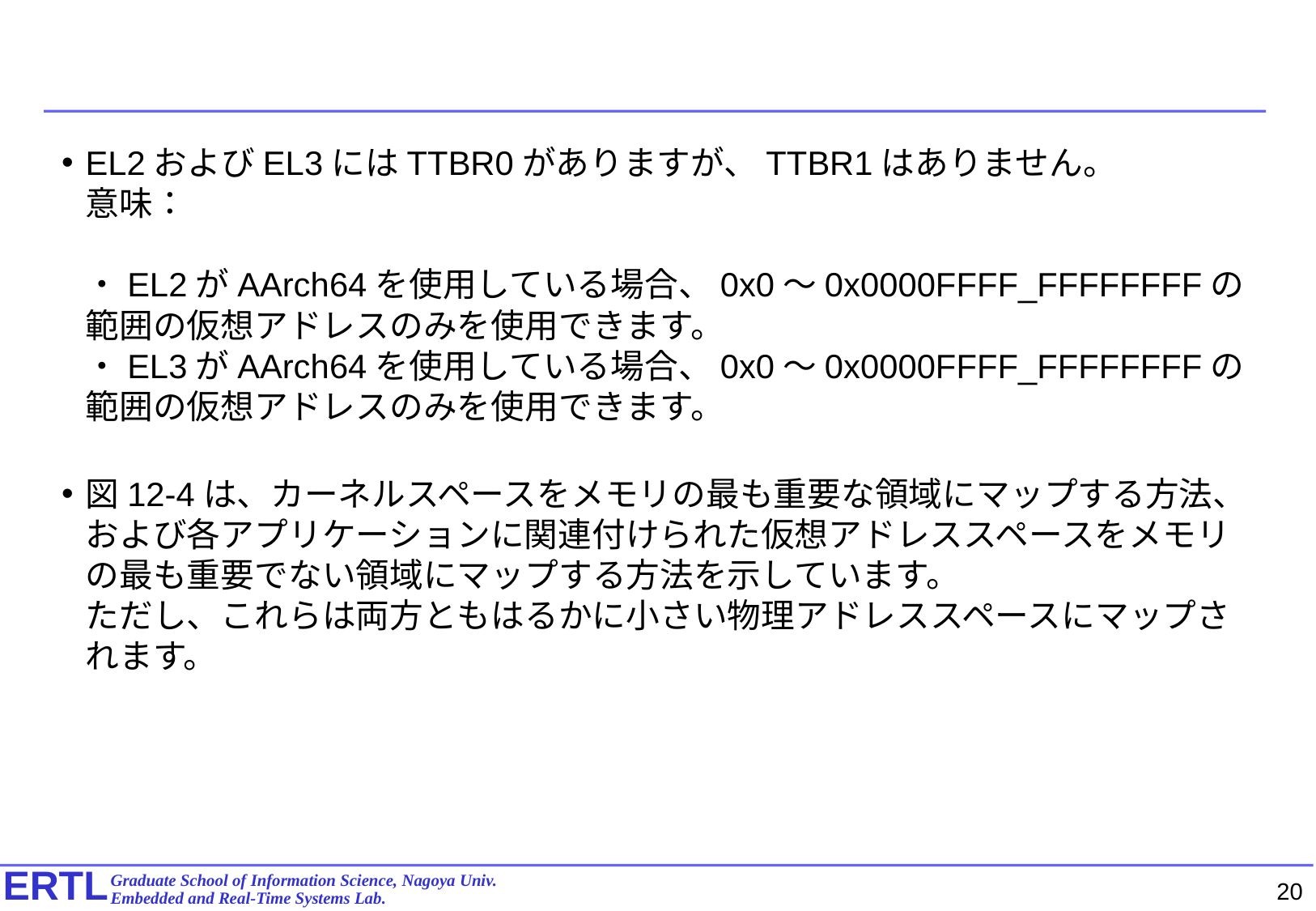

#
EL2およびEL3にはTTBR0がありますが、TTBR1はありません。
意味：
・EL2がAArch64を使用している場合、0x0〜0x0000FFFF_FFFFFFFFの範囲の仮想アドレスのみを使用できます。
・EL3がAArch64を使用している場合、0x0〜0x0000FFFF_FFFFFFFFの範囲の仮想アドレスのみを使用できます。
図12-4は、カーネルスペースをメモリの最も重要な領域にマップする方法、および各アプリケーションに関連付けられた仮想アドレススペースをメモリの最も重要でない領域にマップする方法を示しています。
ただし、これらは両方ともはるかに小さい物理アドレススペースにマップされます。

20